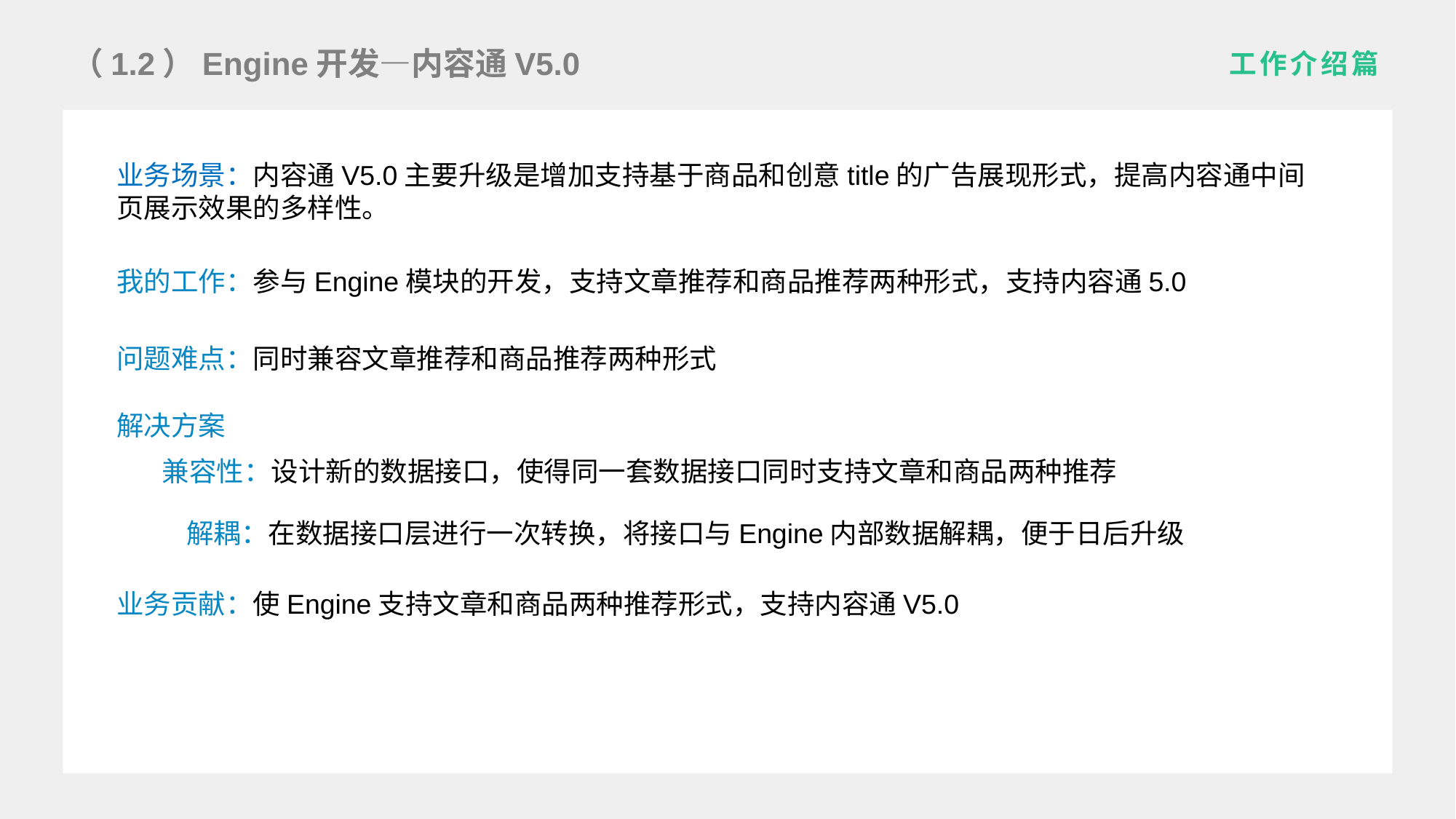

# （1.2）Engine开发—内容通V5.0
工作介绍篇
业务场景：内容通V5.0主要升级是增加支持基于商品和创意title的广告展现形式，提高内容通中间页展示效果的多样性。
我的工作：参与Engine模块的开发，支持文章推荐和商品推荐两种形式，支持内容通5.0
问题难点：同时兼容文章推荐和商品推荐两种形式
解决方案
兼容性：设计新的数据接口，使得同一套数据接口同时支持文章和商品两种推荐
解耦：在数据接口层进行一次转换，将接口与Engine内部数据解耦，便于日后升级
业务贡献：使Engine支持文章和商品两种推荐形式，支持内容通V5.0